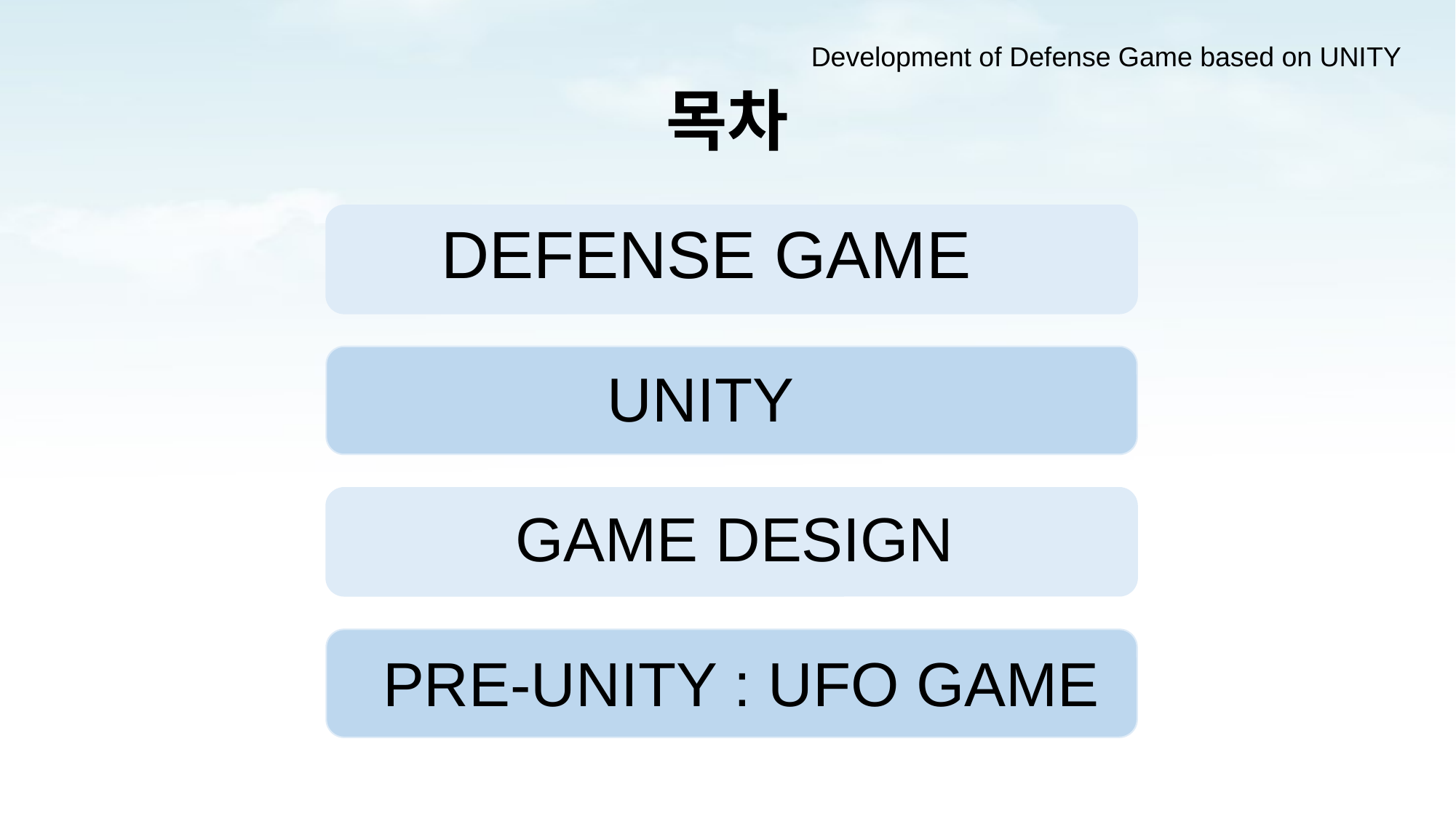

Development of Defense Game based on UNITY
# 목차

DEFENSE GAME

UNITY

GAME DESIGN

PRE-UNITY : UFO GAME